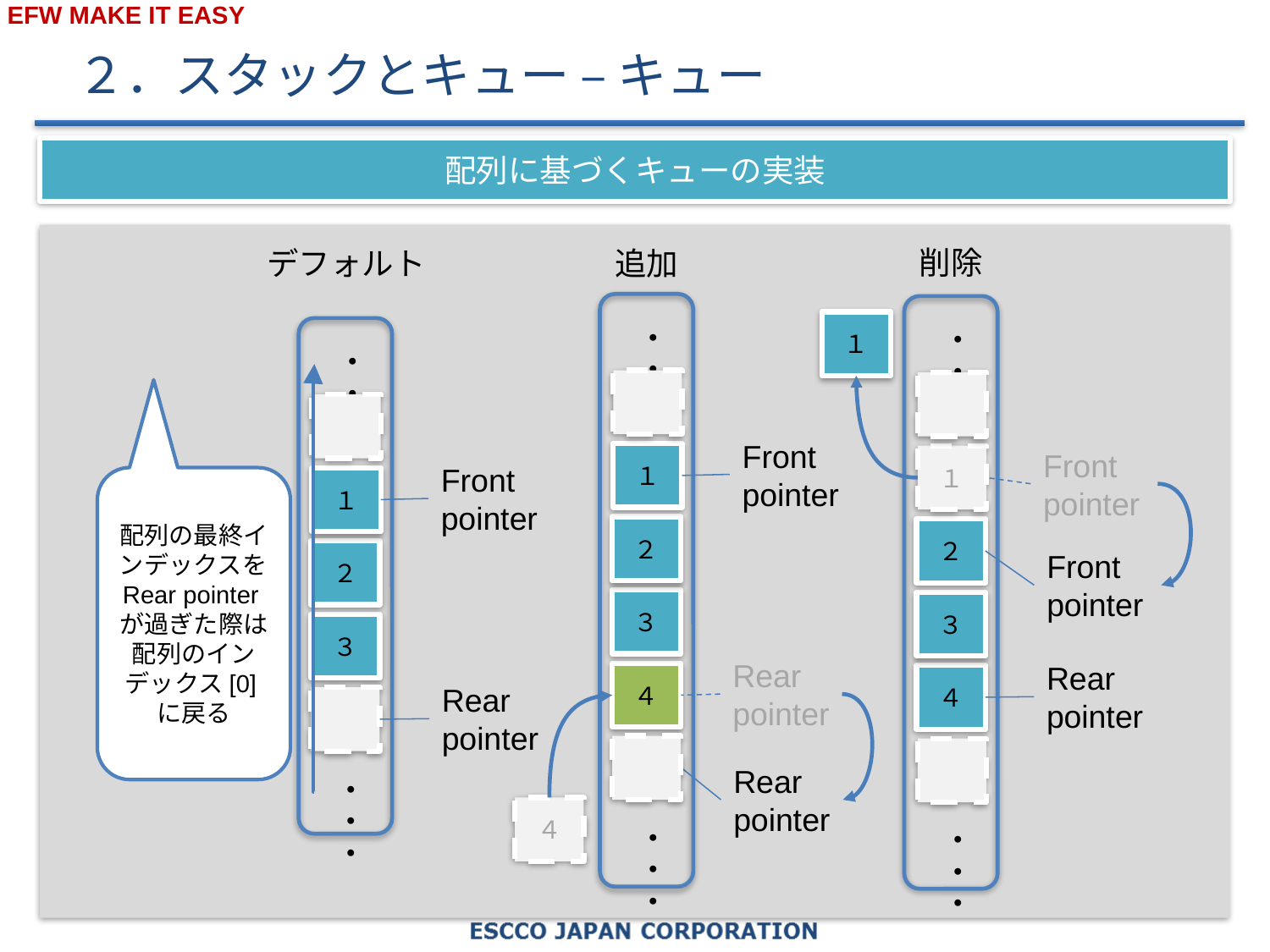

# ２．スタックとキュー – キュー
配列に基づくキューの実装

削除
デフォルト
追加

・・・
・・・

・・・

Front
pointer
Front
pointer
１
１
Front
pointer
配列の最終インデックスをRear pointerが過ぎた際は配列のインデックス[0]に戻る
１
２
２
２
Front
pointer
３
３
３
Rear
pointer
Rear
pointer
４
４
Rear
pointer

Rear
pointer
・・・
・・・
・・・
１
４